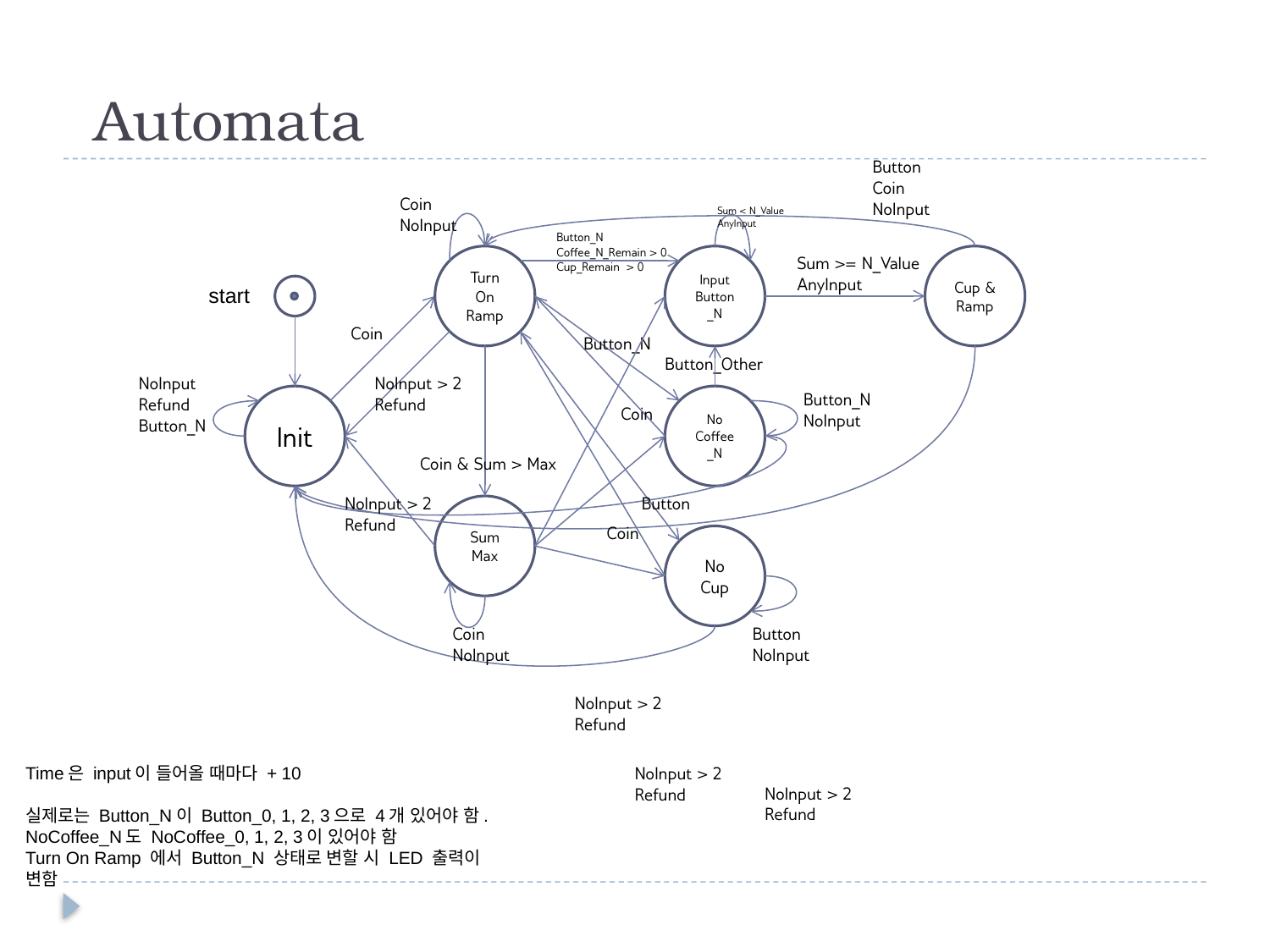

# Automata
Button
Coin
NoInput
Coin
NoInput
Sum < N_Value
AnyInput
Button_N
Coffee_N_Remain > 0
Cup_Remain  > 0
Turn On Ramp
Input
Button
_N
Sum >= N_Value
AnyInput
Cup &
Ramp
start

Coin
Button_N
Button_Other
NoInput
Refund
Button_N
NoInput > 2
Refund
Button_N
NoInput
Init
No
Coffee
_N
Coin
Coin & Sum > Max
NoInput > 2
Refund
Button
Sum
Max
Coin
No
Cup
Coin
NoInput
Button
NoInput
NoInput > 2
Refund
Time은 input이 들어올 때마다 + 10

실제로는 Button_N이 Button_0, 1, 2, 3으로 4개 있어야 함.
NoCoffee_N도 NoCoffee_0, 1, 2, 3이 있어야 함
Turn On Ramp 에서 Button_N 상태로 변할 시 LED 출력이 변함
NoInput > 2
Refund
NoInput > 2
Refund